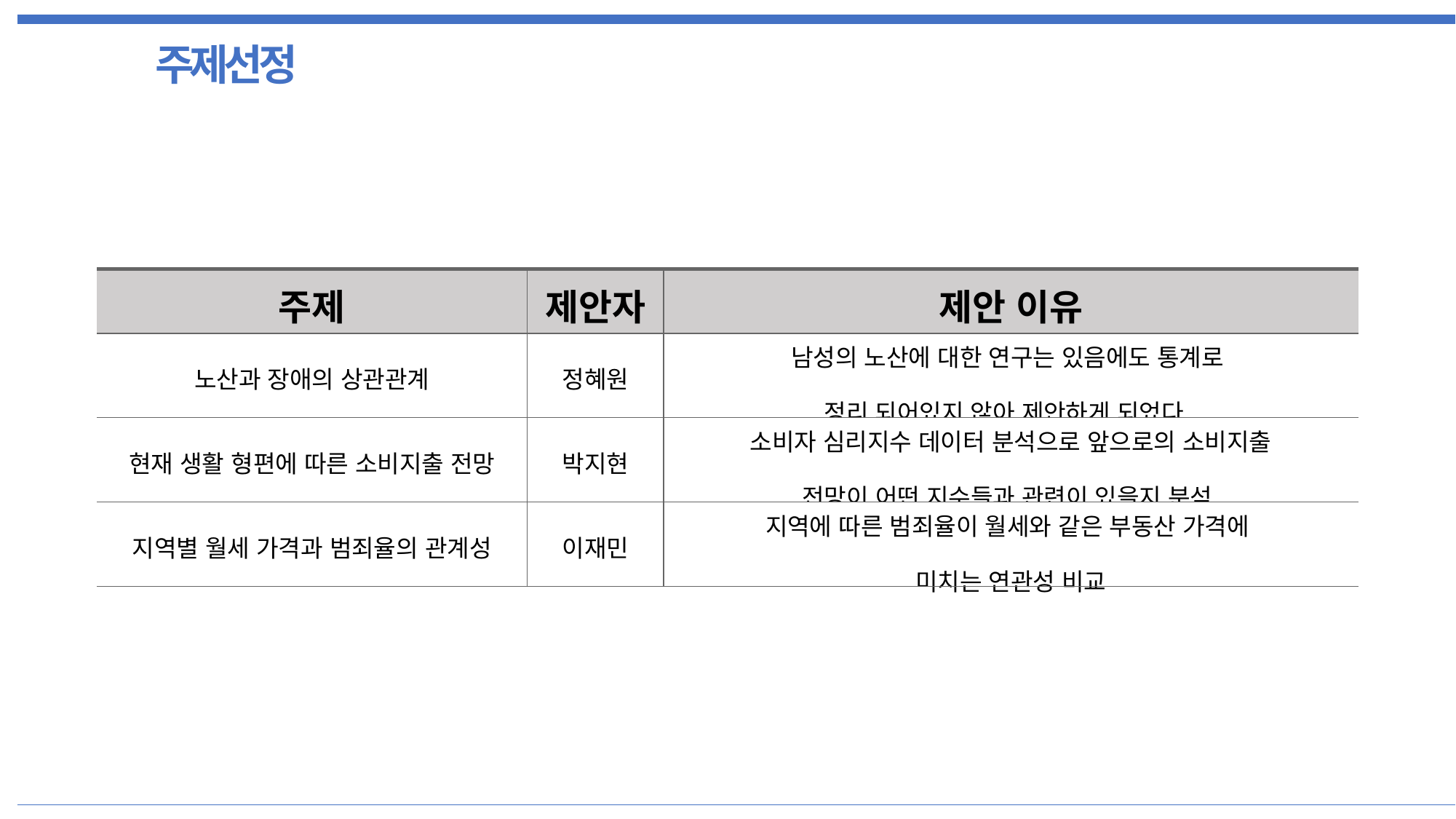

주제선정
| 주제 | 제안자 | 제안 이유 |
| --- | --- | --- |
| 노산과 장애의 상관관계 | 정혜원 | 남성의 노산에 대한 연구는 있음에도 통계로 정리 되어있지 않아 제안하게 되었다. |
| 현재 생활 형편에 따른 소비지출 전망 | 박지현 | 소비자 심리지수 데이터 분석으로 앞으로의 소비지출 전망이 어떤 지수들과 관련이 있을지 분석 |
| 지역별 월세 가격과 범죄율의 관계성 | 이재민 | 지역에 따른 범죄율이 월세와 같은 부동산 가격에 미치는 연관성 비교 |